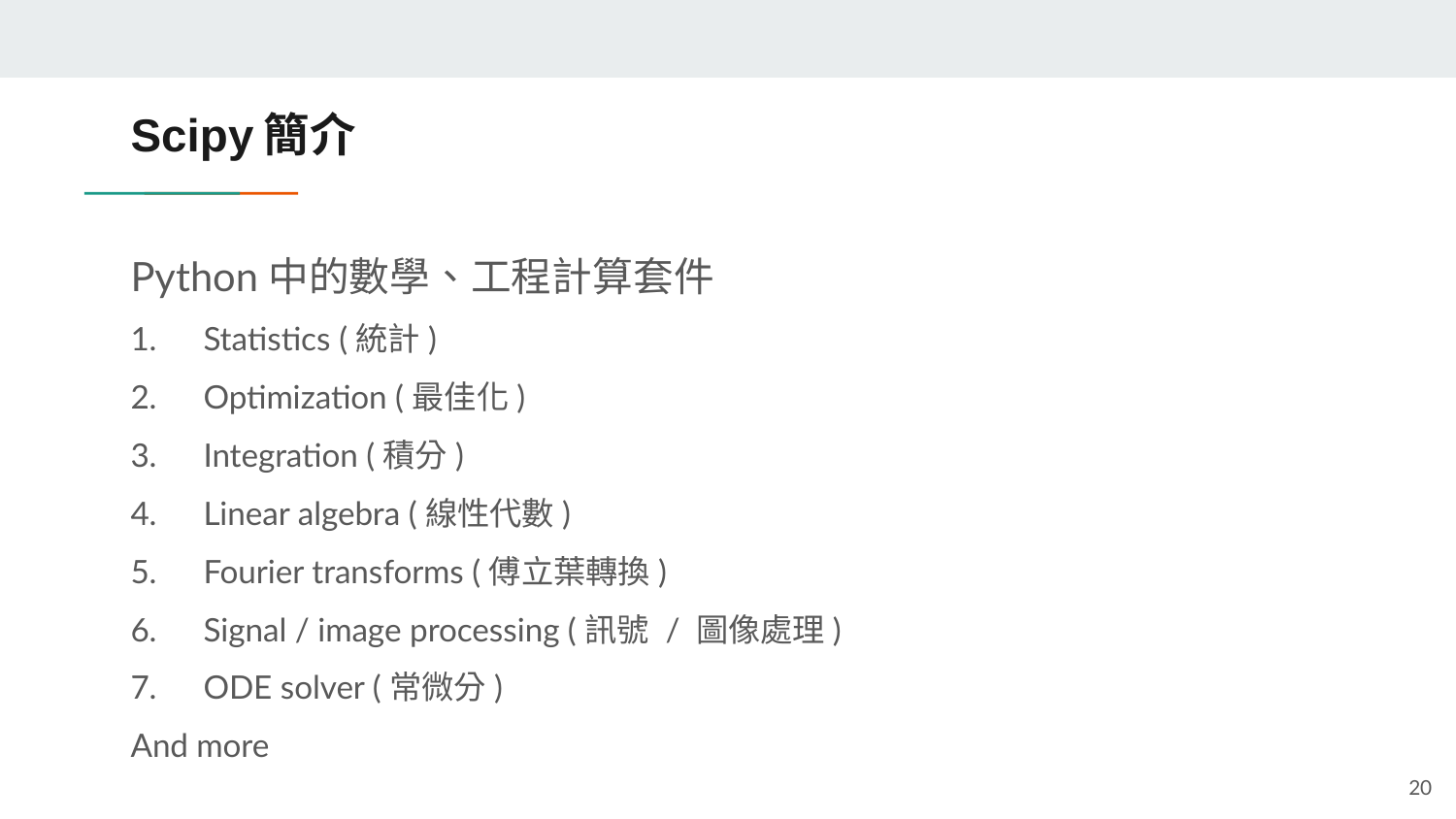

# Scipy簡介
Python中的數學、工程計算套件
Statistics (統計)
Optimization (最佳化)
Integration (積分)
Linear algebra (線性代數)
Fourier transforms (傅立葉轉換)
Signal / image processing (訊號 / 圖像處理)
ODE solver (常微分)
And more
20